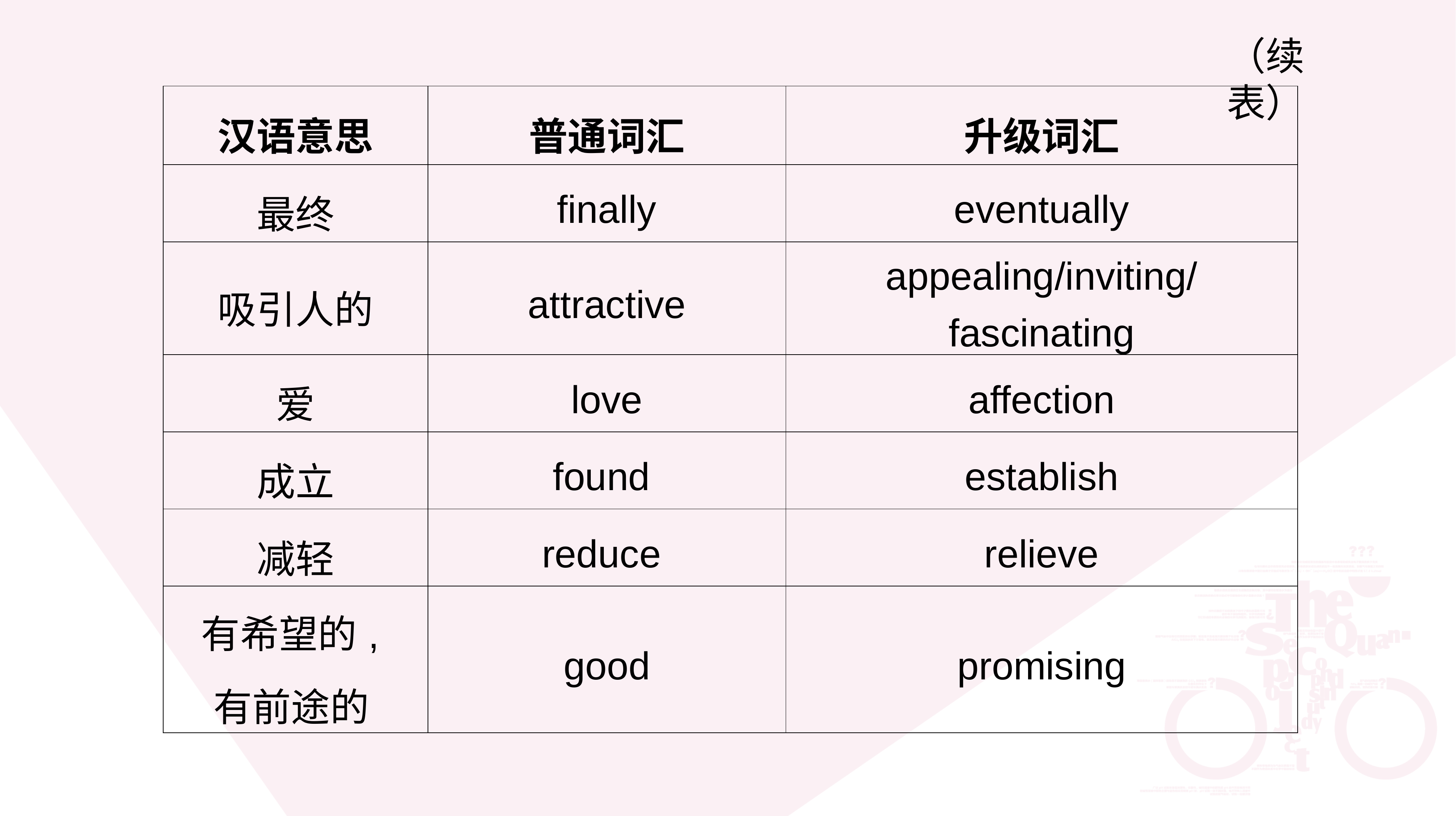

（续表）
| 汉语意思 | 普通词汇 | 升级词汇 |
| --- | --- | --- |
| 最终 | finally | eventually |
| 吸引人的 | attractive | appealing/inviting/ fascinating |
| 爱 | love | affection |
| 成立 | found | establish |
| 减轻 | reduce | relieve |
| 有希望的, 有前途的 | good | promising |